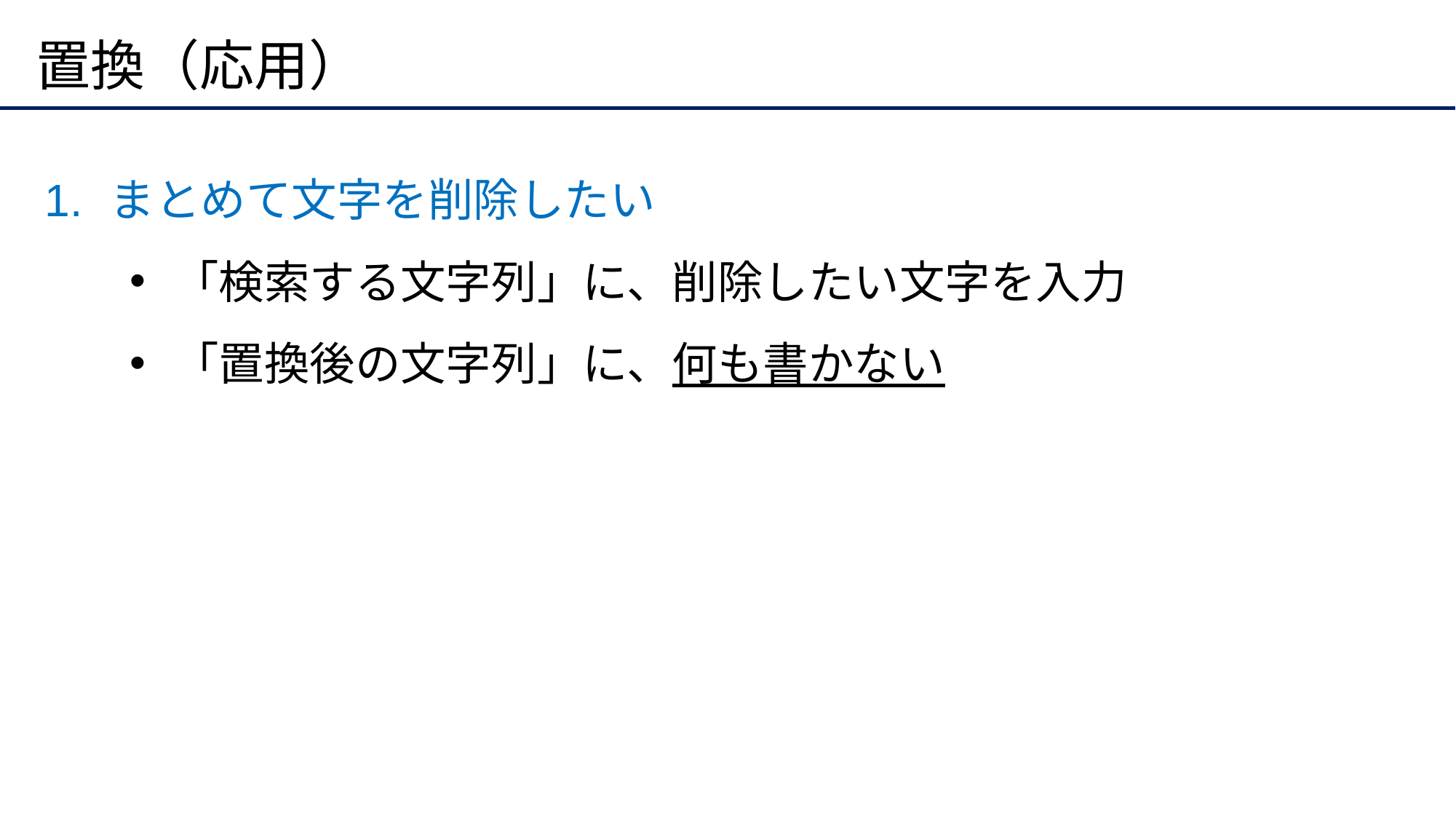

# 置換（応用）
まとめて文字を削除したい
「検索する文字列」に、削除したい文字を入力
「置換後の文字列」に、何も書かない